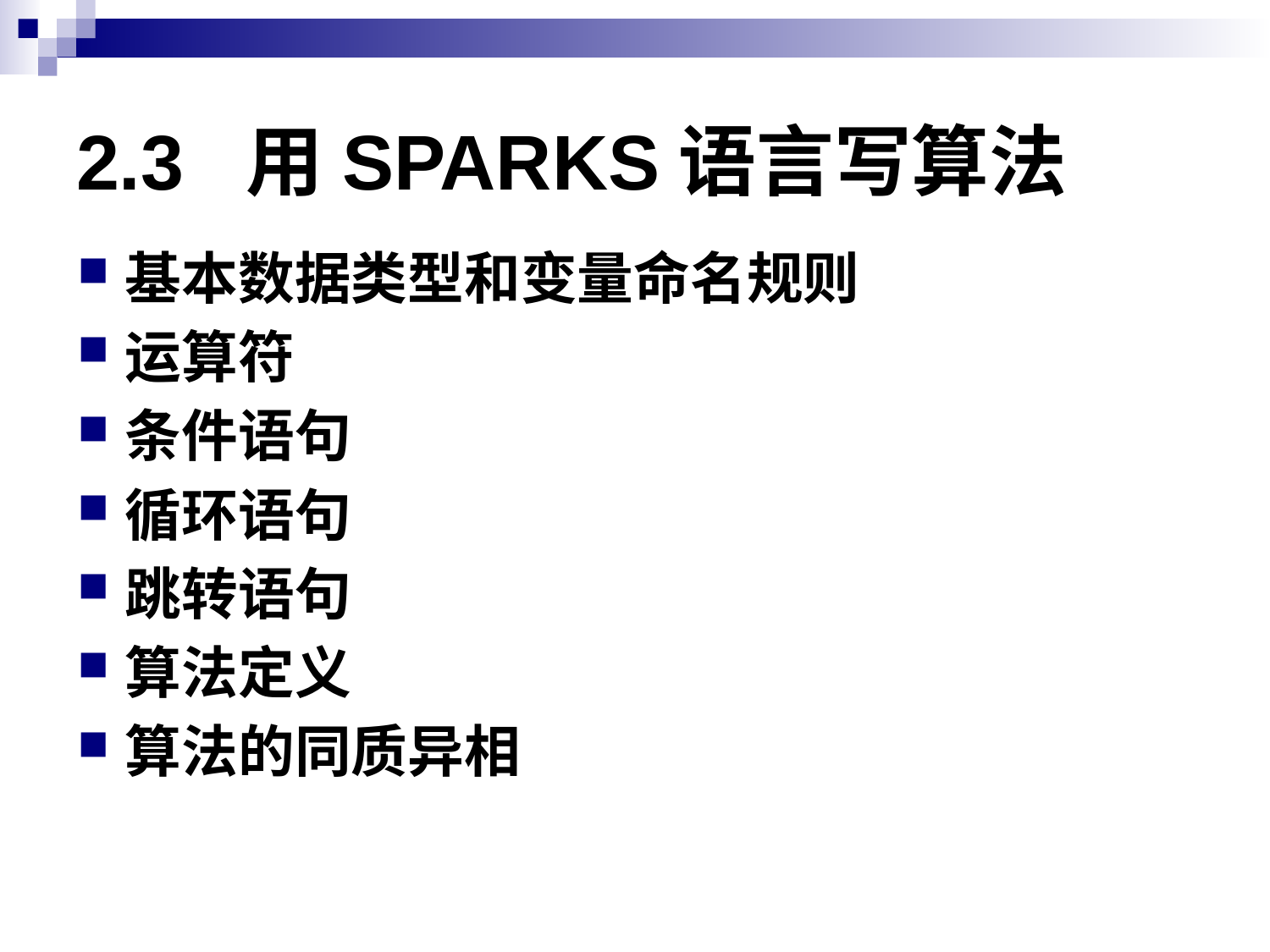

# 2.3  用SPARKS语言写算法
基本数据类型和变量命名规则
运算符
条件语句
循环语句
跳转语句
算法定义
算法的同质异相